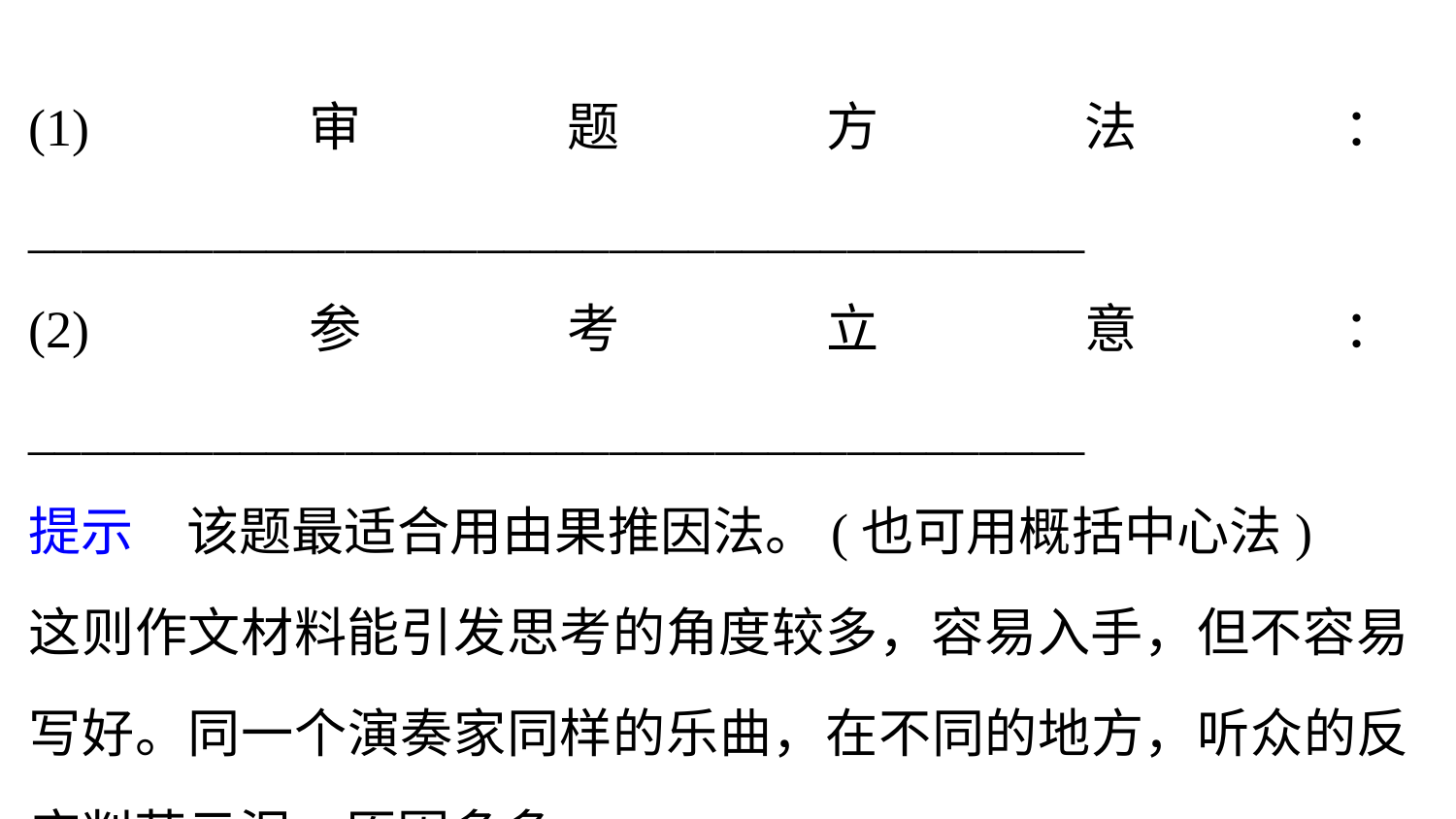

(1)审题方法：________________________________________
(2)参考立意：________________________________________
提示　该题最适合用由果推因法。(也可用概括中心法)
这则作文材料能引发思考的角度较多，容易入手，但不容易写好。同一个演奏家同样的乐曲，在不同的地方，听众的反应判若云泥，原因多多。